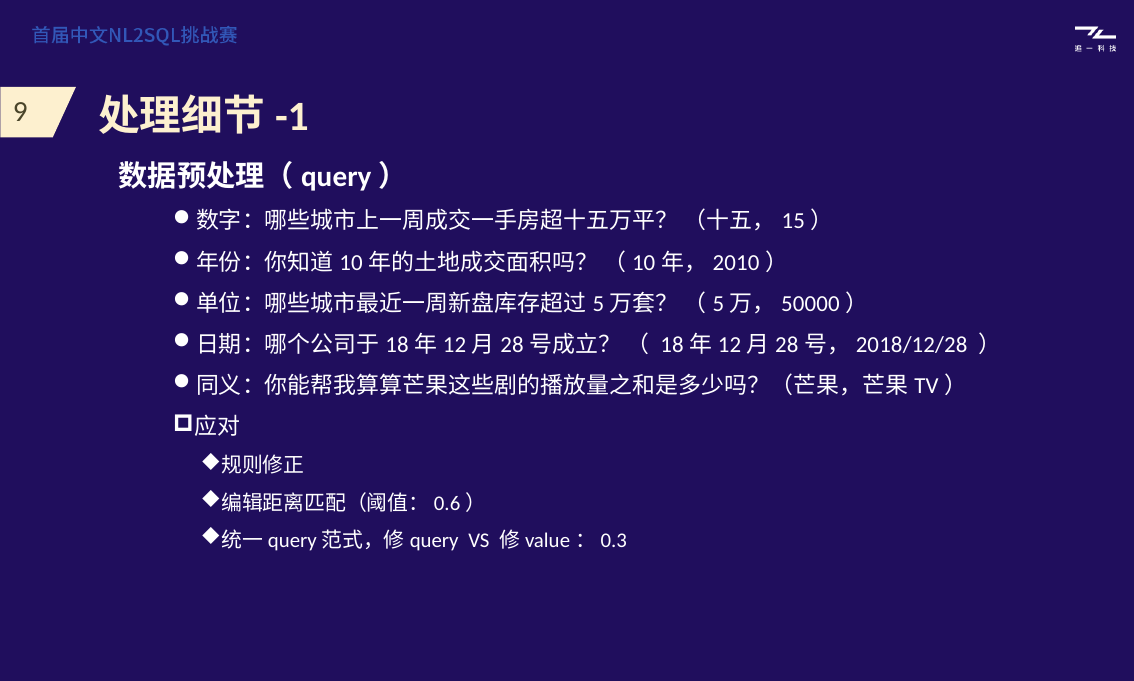

处理细节-1
  数据预处理（query）
数字：哪些城市上一周成交一手房超十五万平？ （十五，15）
年份：你知道10年的土地成交面积吗？ （10年，2010）
单位：哪些城市最近一周新盘库存超过5万套？ （5万，50000）
日期：哪个公司于18年12月28号成立？ （ 18年12月28号，2018/12/28 ）
同义：你能帮我算算芒果这些剧的播放量之和是多少吗？（芒果，芒果TV）
应对
规则修正
编辑距离匹配（阈值：0.6）
统一query范式，修query  VS 修value：0.3